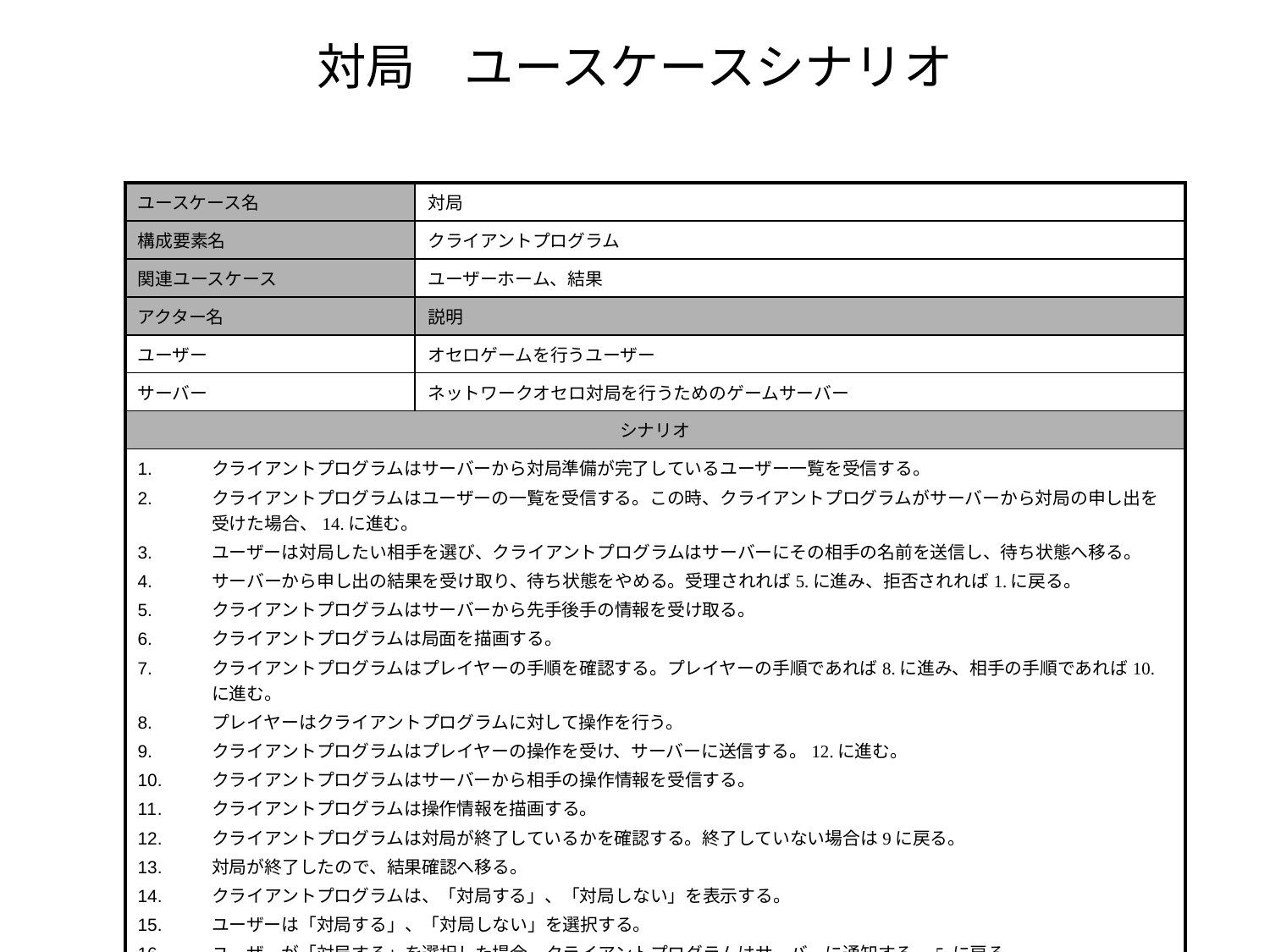

対局　ユースケースシナリオ
| ユースケース名 | 対局 |
| --- | --- |
| 構成要素名 | クライアントプログラム |
| 関連ユースケース | ユーザーホーム、結果 |
| アクター名 | 説明 |
| ユーザー | オセロゲームを行うユーザー |
| サーバー | ネットワークオセロ対局を行うためのゲームサーバー |
| シナリオ |  |
| クライアントプログラムはサーバーから対局準備が完了しているユーザー一覧を受信する。 クライアントプログラムはユーザーの一覧を受信する。この時、クライアントプログラムがサーバーから対局の申し出を受けた場合、14.に進む。 ユーザーは対局したい相手を選び、クライアントプログラムはサーバーにその相手の名前を送信し、待ち状態へ移る。 サーバーから申し出の結果を受け取り、待ち状態をやめる。受理されれば5.に進み、拒否されれば1.に戻る。 クライアントプログラムはサーバーから先手後手の情報を受け取る。 クライアントプログラムは局面を描画する。 クライアントプログラムはプレイヤーの手順を確認する。プレイヤーの手順であれば8.に進み、相手の手順であれば10.に進む。 プレイヤーはクライアントプログラムに対して操作を行う。 クライアントプログラムはプレイヤーの操作を受け、サーバーに送信する。12.に進む。 クライアントプログラムはサーバーから相手の操作情報を受信する。 クライアントプログラムは操作情報を描画する。 クライアントプログラムは対局が終了しているかを確認する。終了していない場合は9に戻る。 対局が終了したので、結果確認へ移る。 クライアントプログラムは、「対局する」、「対局しない」を表示する。 ユーザーは「対局する」、「対局しない」を選択する。 ユーザーが「対局する」を選択した場合、クライアントプログラムはサーバーに通知する。5.に戻る。 ユーザーが「対局しない」を選択した場合、クライアントプログラムはサーバーに通知する。2.に戻る。 |  |